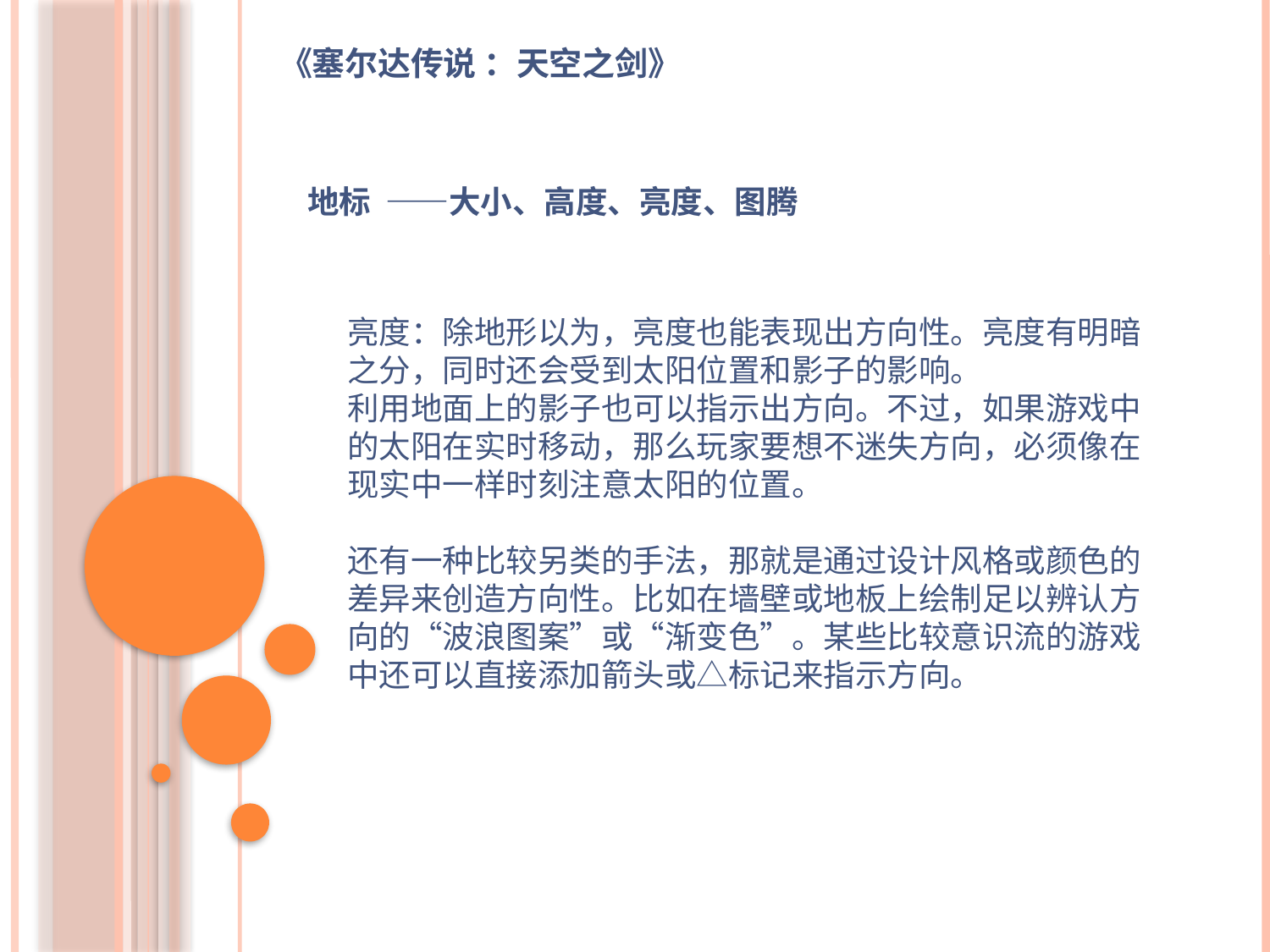

# 《塞尔达传说 ：天空之剑》
地标  ——大小、高度、亮度、图腾
亮度：除地形以为，亮度也能表现出方向性。亮度有明暗之分，同时还会受到太阳位置和影子的影响。
利用地面上的影子也可以指示出方向。不过，如果游戏中的太阳在实时移动，那么玩家要想不迷失方向，必须像在现实中一样时刻注意太阳的位置。

还有一种比较另类的手法，那就是通过设计风格或颜色的差异来创造方向性。比如在墙壁或地板上绘制足以辨认方向的“波浪图案”或“渐变色”。某些比较意识流的游戏中还可以直接添加箭头或△标记来指示方向。